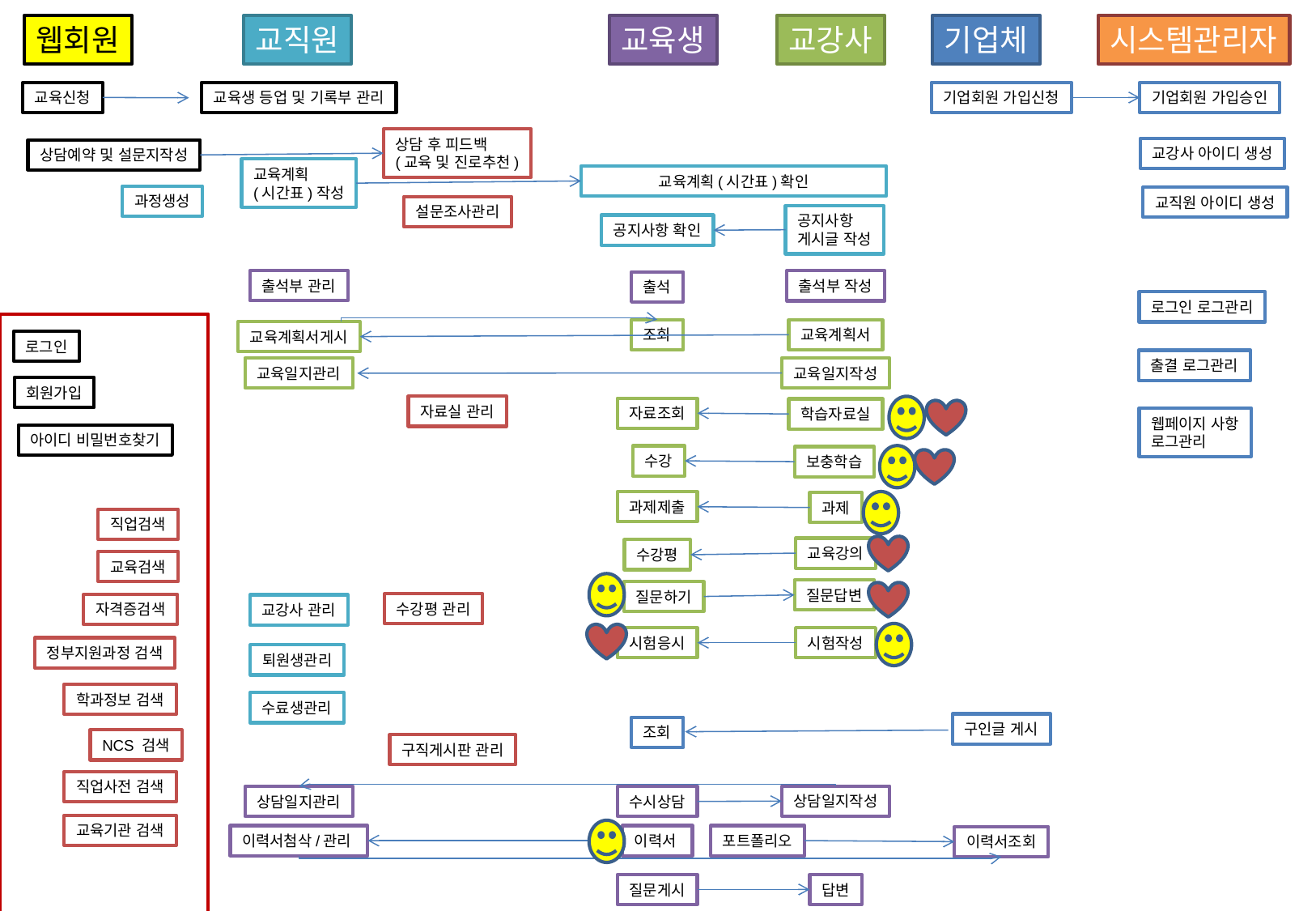

웹회원
교직원
교육생
교강사
기업체
시스템관리자
교육신청
교육생 등업 및 기록부 관리
기업회원 가입신청
기업회원 가입승인
상담 후 피드백
(교육 및 진로추천)
교강사 아이디 생성
상담예약 및 설문지작성
교육계획
(시간표)작성
교육계획(시간표)확인
과정생성
교직원 아이디 생성
설문조사관리
공지사항
게시글 작성
공지사항 확인
출석부 관리
출석부 작성
출석
로그인 로그관리

조회
교육계획서
교육계획서게시
로그인
출결 로그관리
교육일지관리
교육일지작성
회원가입
자료실 관리

자료조회
학습자료실

웹페이지 사항
로그관리
아이디 비밀번호찾기

수강
보충학습

과제제출
과제
직업검색

교육강의
수강평
교육검색

질문답변
질문하기

수강평 관리
자격증검색
교강사 관리

시험응시
시험작성
정부지원과정 검색
퇴원생관리
학과정보 검색
수료생관리
구인글 게시
조회
NCS 검색
구직게시판 관리
직업사전 검색
상담일지작성
상담일지관리
수시상담
교육기관 검색

포트폴리오
이력서첨삭/관리
이력서
이력서조회
질문게시
답변